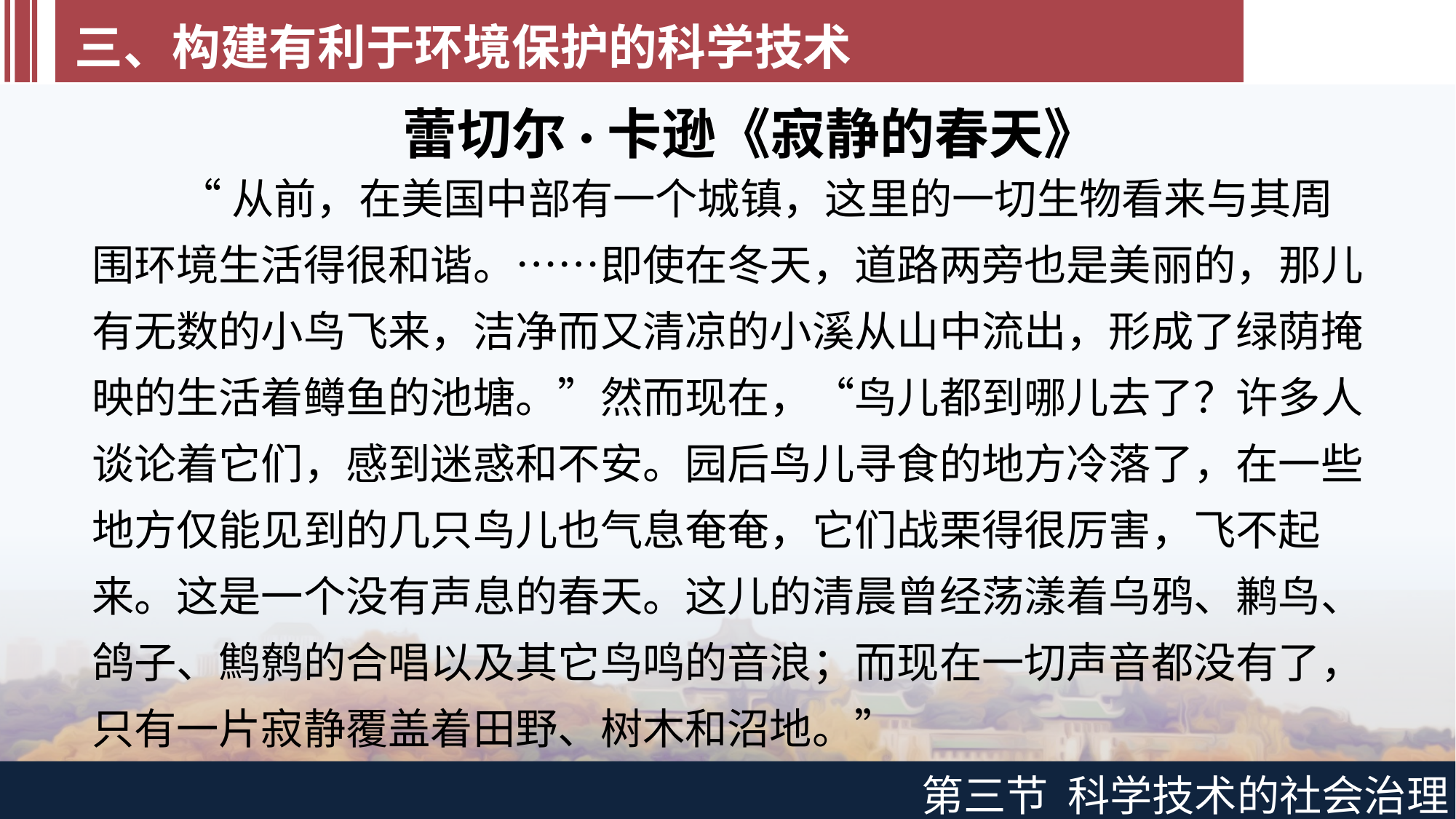

三、构建有利于环境保护的科学技术
蕾切尔·卡逊《寂静的春天》
“从前，在美国中部有一个城镇，这里的一切生物看来与其周围环境生活得很和谐。……即使在冬天，道路两旁也是美丽的，那儿有无数的小鸟飞来，洁净而又清凉的小溪从山中流出，形成了绿荫掩映的生活着鳟鱼的池塘。”然而现在，“鸟儿都到哪儿去了？许多人谈论着它们，感到迷惑和不安。园后鸟儿寻食的地方冷落了，在一些地方仅能见到的几只鸟儿也气息奄奄，它们战栗得很厉害，飞不起来。这是一个没有声息的春天。这儿的清晨曾经荡漾着乌鸦、鹣鸟、鸽子、鹪鹩的合唱以及其它鸟鸣的音浪；而现在一切声音都没有了，只有一片寂静覆盖着田野、树木和沼地。”

第三节  科学技术的社会治理